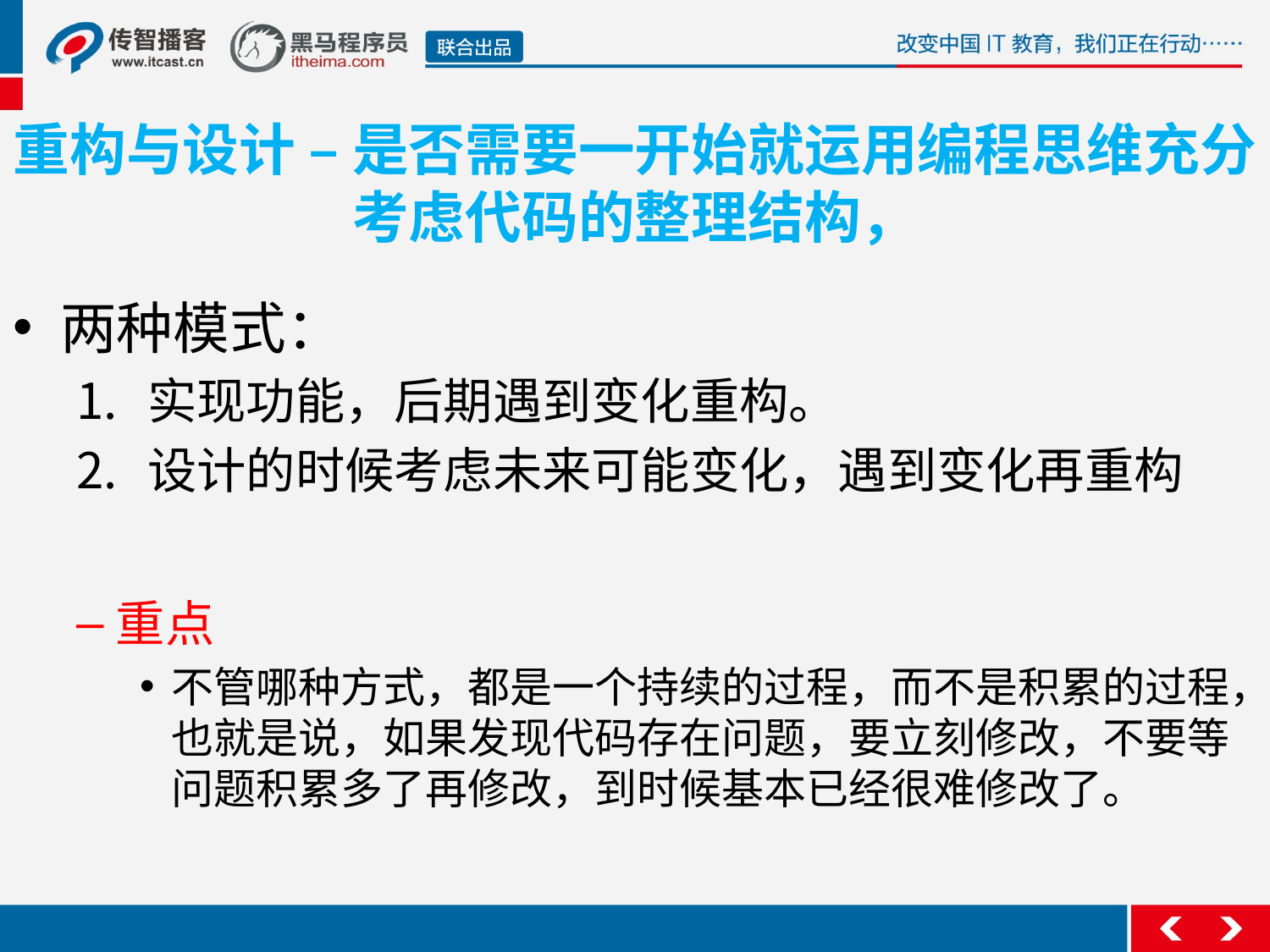

# 重构与设计 – 是否需要一开始就运用编程思维充分考虑代码的整理结构，
两种模式：
实现功能，后期遇到变化重构。
设计的时候考虑未来可能变化，遇到变化再重构

重点
不管哪种方式，都是一个持续的过程，而不是积累的过程，也就是说，如果发现代码存在问题，要立刻修改，不要等问题积累多了再修改，到时候基本已经很难修改了。